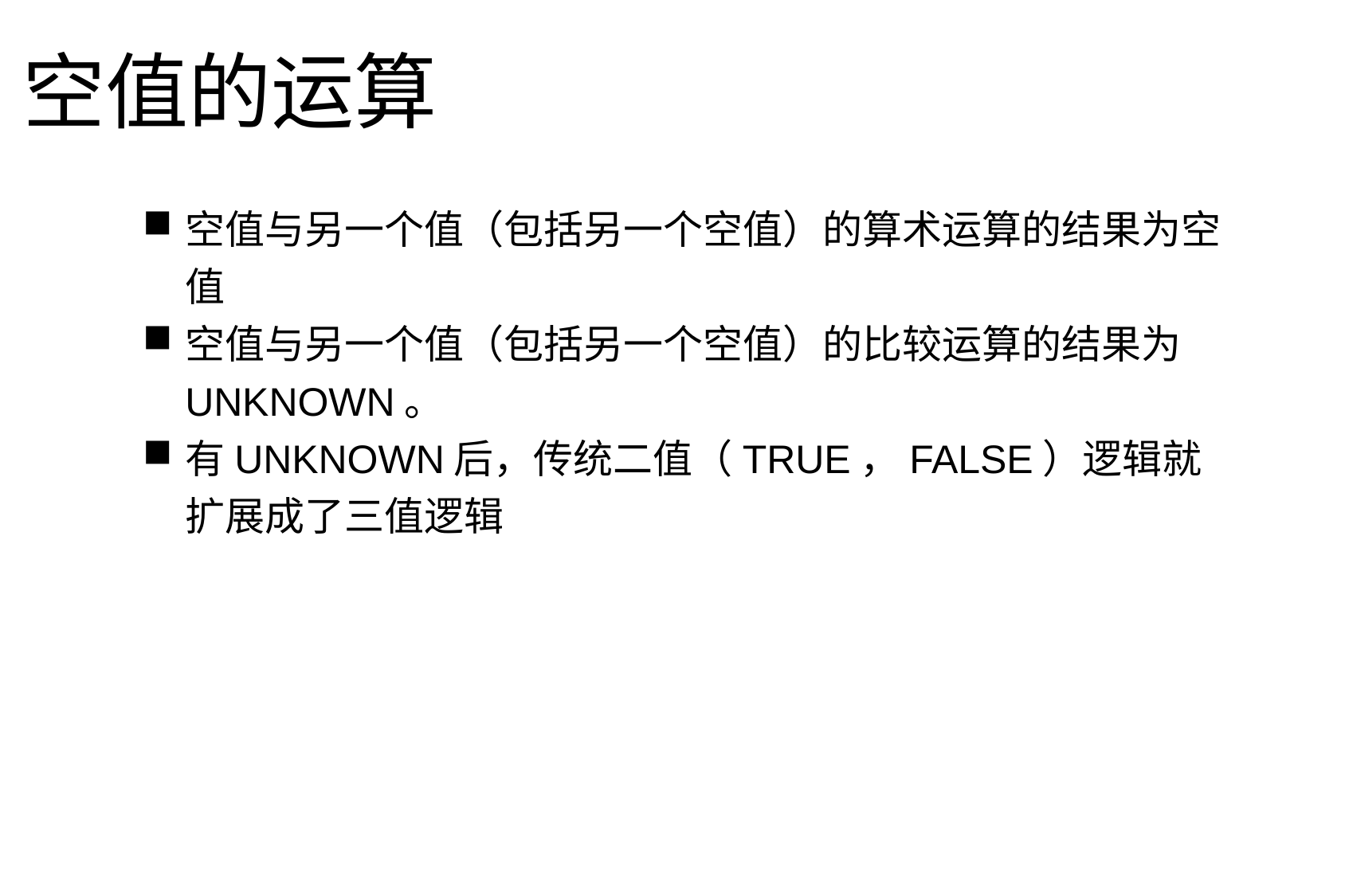

空值的运算
空值与另一个值（包括另一个空值）的算术运算的结果为空值
空值与另一个值（包括另一个空值）的比较运算的结果为UNKNOWN。
有UNKNOWN后，传统二值（TRUE，FALSE）逻辑就扩展成了三值逻辑